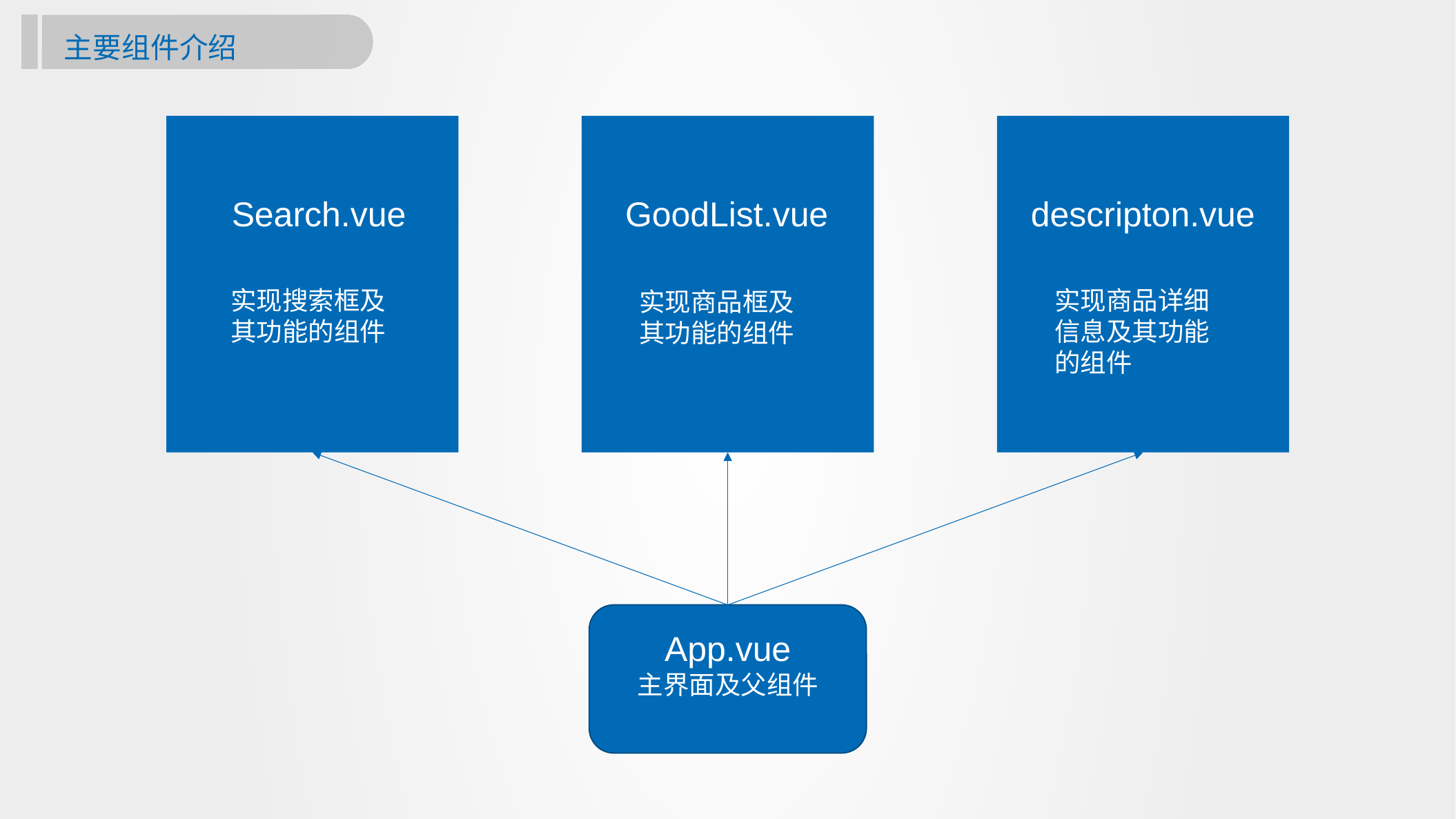

主要组件介绍

GoodList.vue
descripton.vue
Search.vue
实现商品详细信息及其功能的组件
实现搜索框及其功能的组件
实现商品框及其功能的组件
App.vue
主界面及父组件